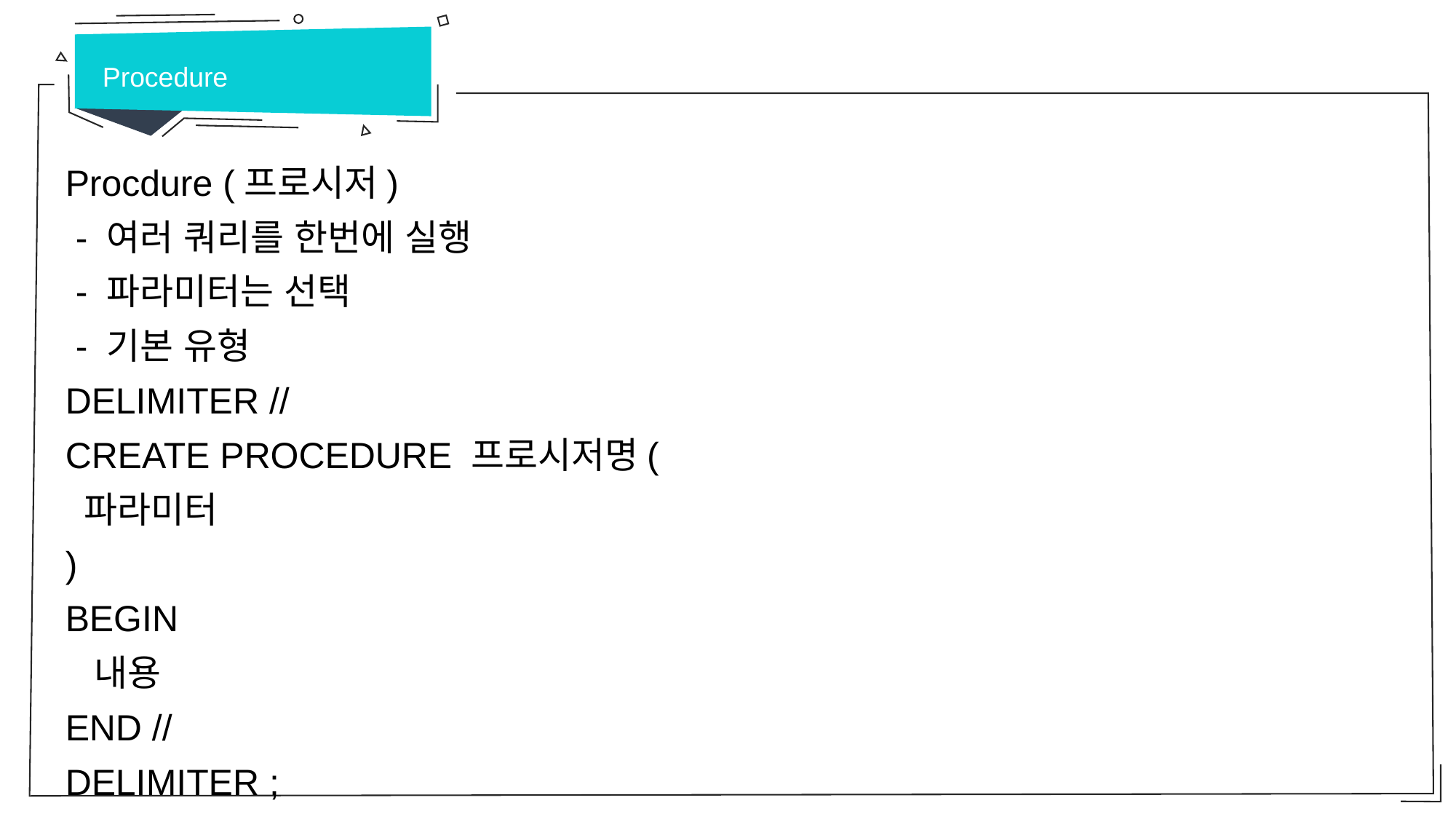

Procedure
Procdure (프로시저)
 - 여러 쿼리를 한번에 실행
 - 파라미터는 선택
 - 기본 유형
DELIMITER //
CREATE PROCEDURE 프로시저명(
 파라미터
)
BEGIN
  내용
END //
DELIMITER ;